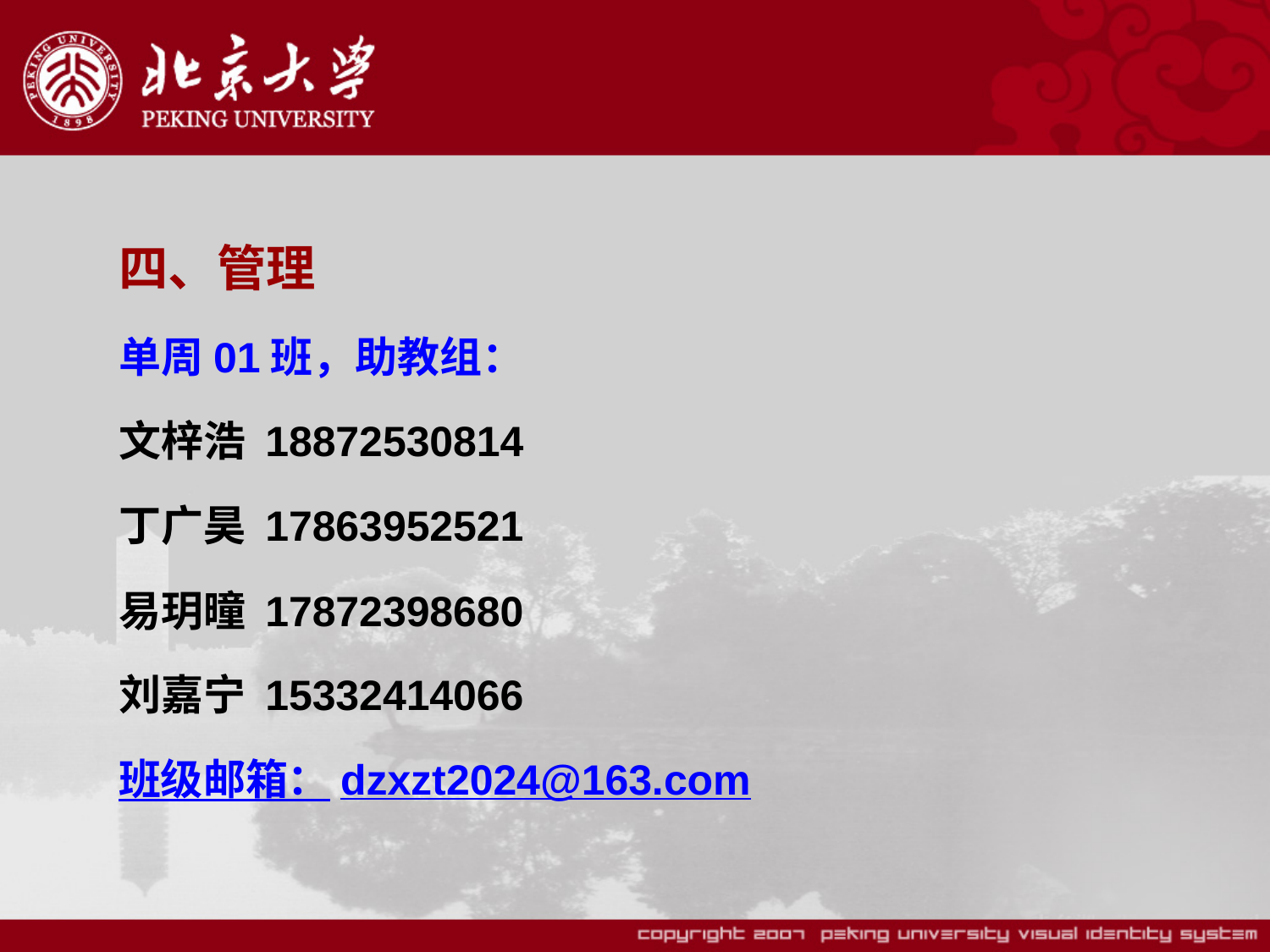

四、管理
单周01班，助教组：
文梓浩 18872530814
丁广昊 17863952521
易玥曈 17872398680
刘嘉宁 15332414066
班级邮箱：dzxzt2024@163.com